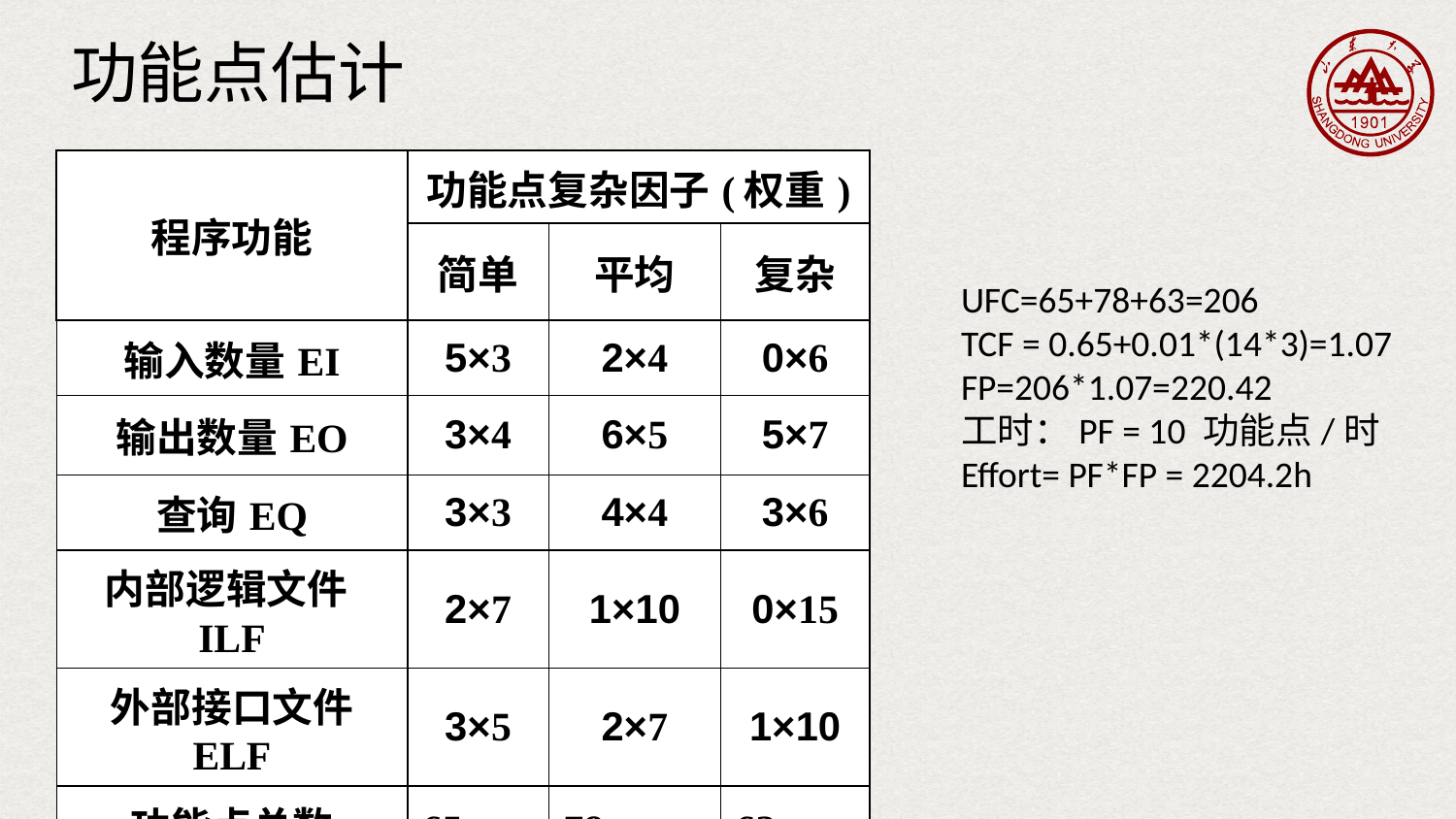

功能点估计
| 程序功能 | 功能点复杂因子(权重) |  |  |
| --- | --- | --- | --- |
|  | 简单 | 平均 | 复杂 |
| 输入数量EI | 5×3 | 2×4 | 0×6 |
| 输出数量EO | 3×4 | 6×5 | 5×7 |
| 查询EQ | 3×3 | 4×4 | 3×6 |
| 内部逻辑文件ILF | 2×7 | 1×10 | 0×15 |
| 外部接口文件 ELF | 3×5 | 2×7 | 1×10 |
| 功能点总数 | 65 | 78 | 63 |
UFC=65+78+63=206
TCF = 0.65+0.01*(14*3)=1.07
FP=206*1.07=220.42
工时：PF = 10 功能点/时
Effort= PF*FP = 2204.2h